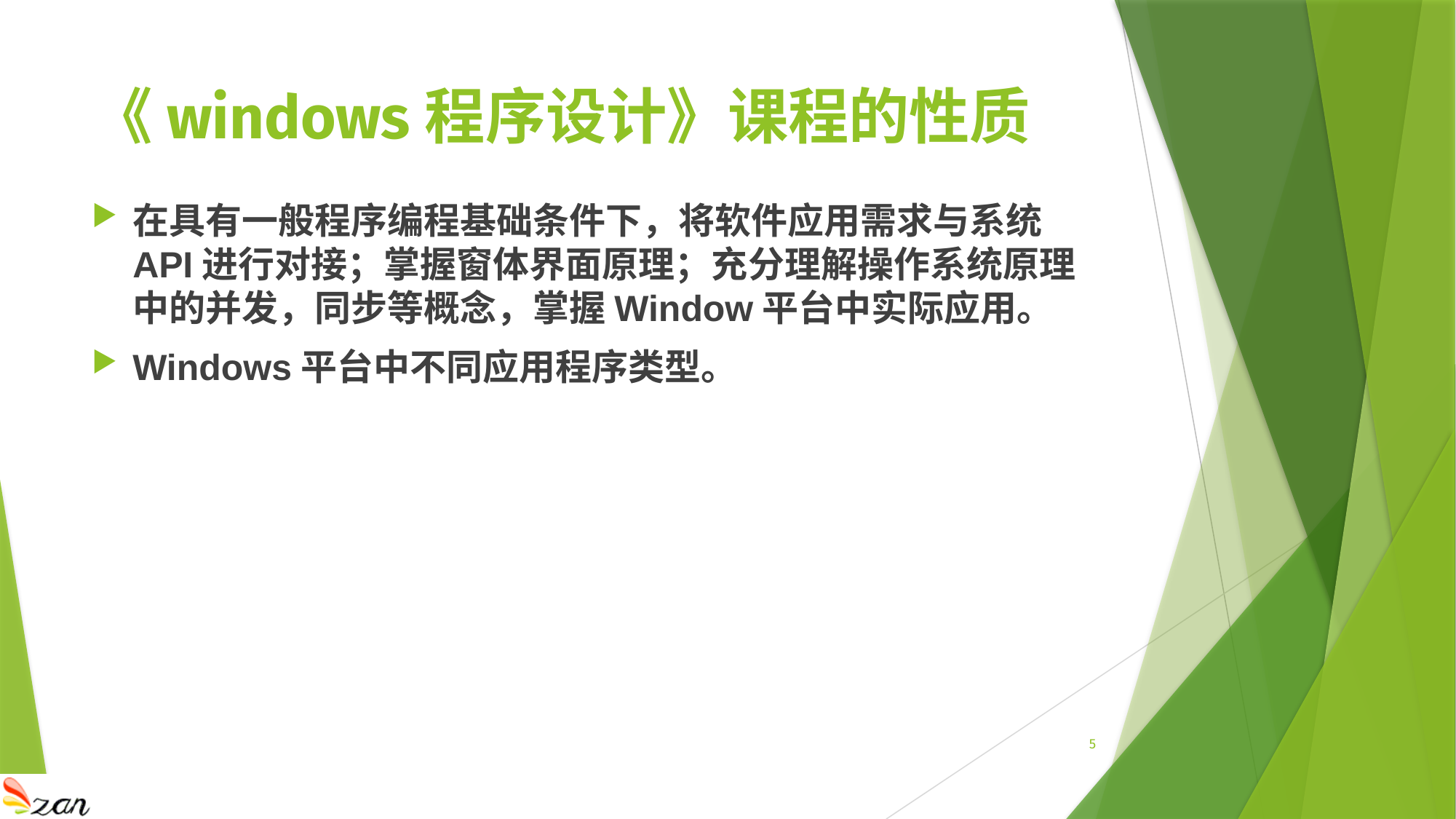

# 《windows程序设计》课程的性质
在具有一般程序编程基础条件下，将软件应用需求与系统API进行对接；掌握窗体界面原理；充分理解操作系统原理中的并发，同步等概念，掌握Window平台中实际应用。
Windows平台中不同应用程序类型。
5